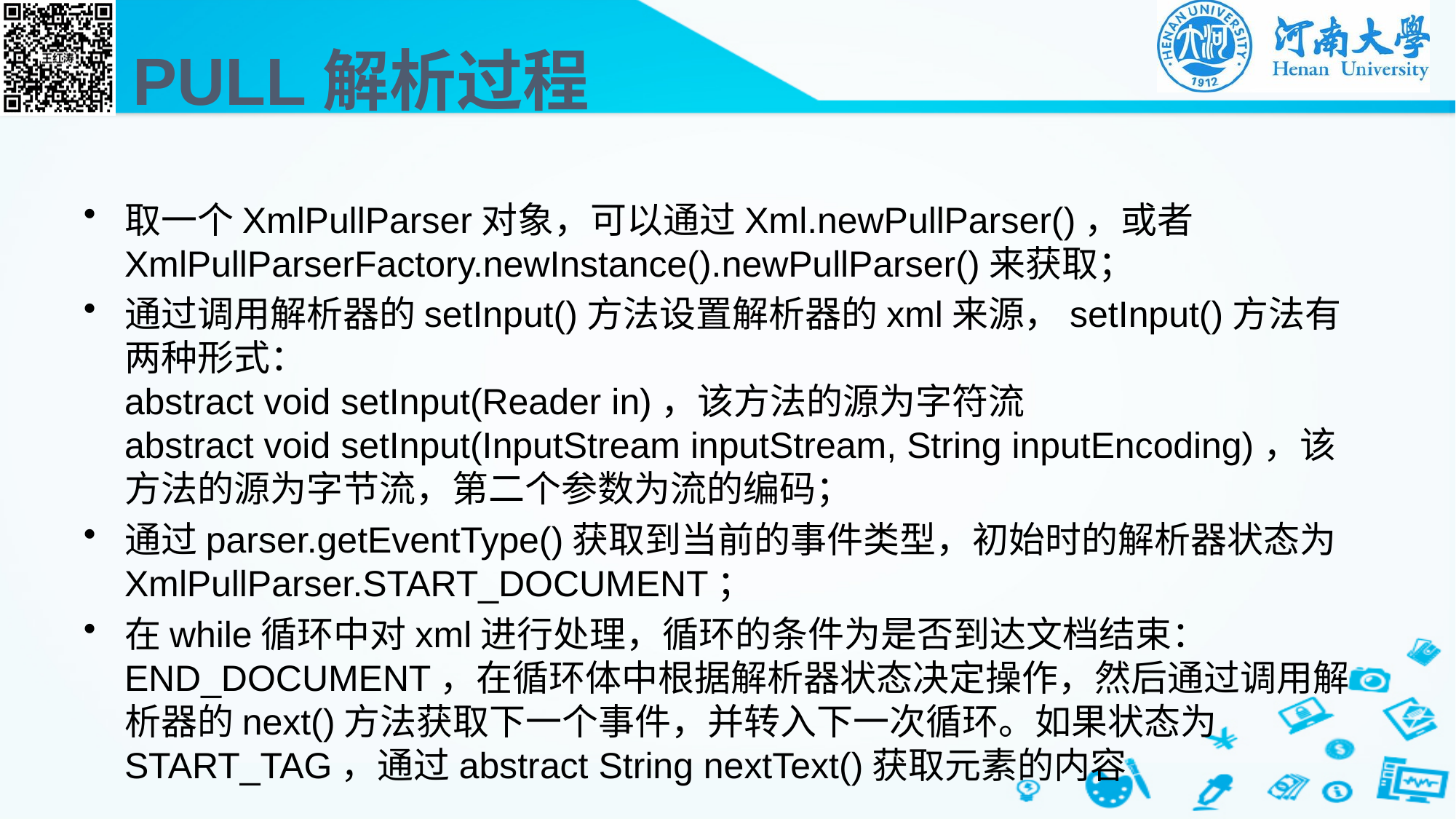

# PULL解析过程
取一个XmlPullParser对象，可以通过Xml.newPullParser()，或者XmlPullParserFactory.newInstance().newPullParser()来获取；
通过调用解析器的setInput()方法设置解析器的xml来源，setInput()方法有两种形式：
abstract void setInput(Reader in)，该方法的源为字符流
abstract void setInput(InputStream inputStream, String inputEncoding)，该方法的源为字节流，第二个参数为流的编码；
通过parser.getEventType()获取到当前的事件类型，初始时的解析器状态为 XmlPullParser.START_DOCUMENT；
在while循环中对xml进行处理，循环的条件为是否到达文档结束：END_DOCUMENT，在循环体中根据解析器状态决定操作，然后通过调用解析器的next()方法获取下一个事件，并转入下一次循环。如果状态为START_TAG，通过abstract String nextText()获取元素的内容